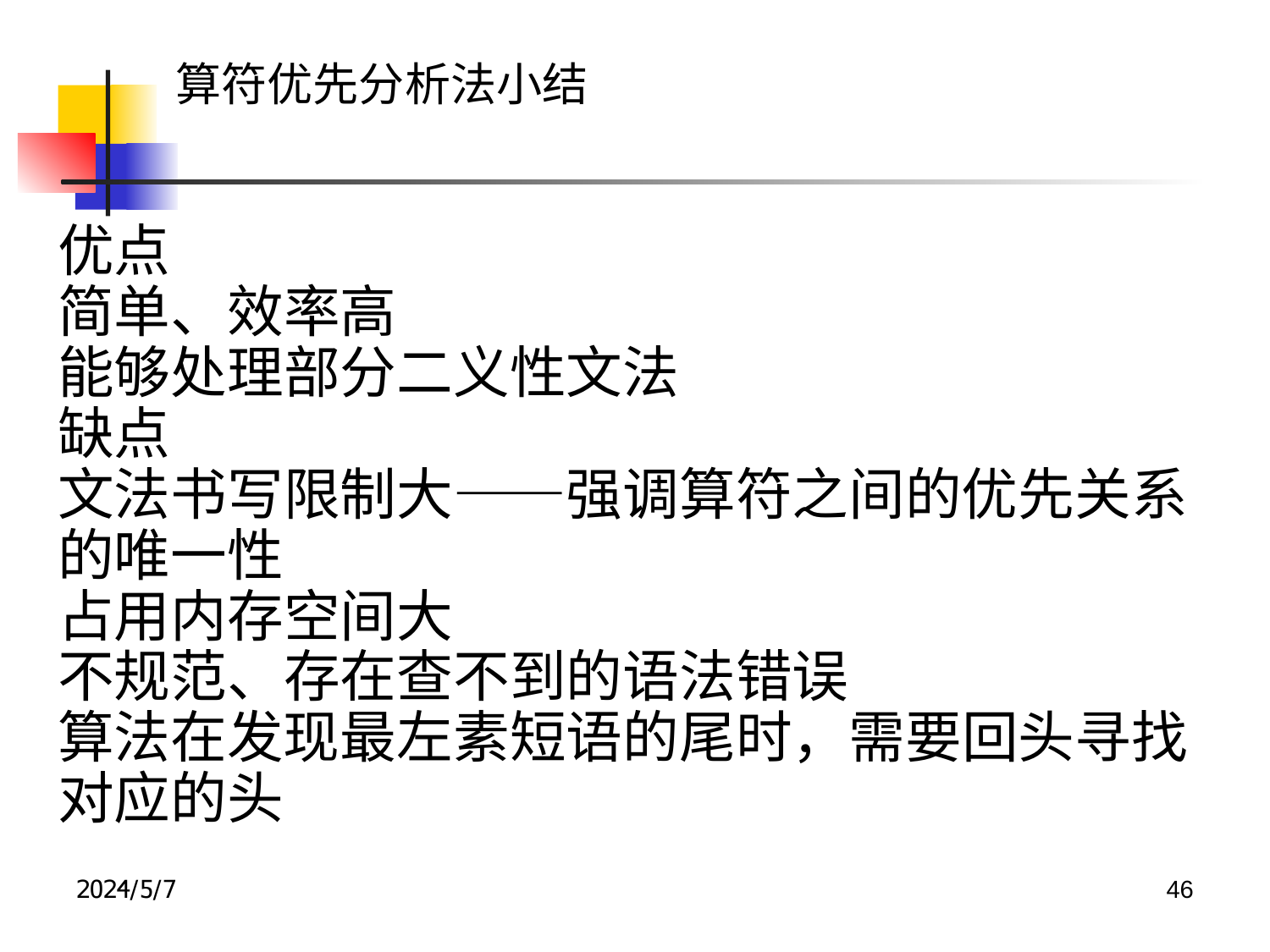

算符优先分析法小结
优点
简单、效率高
能够处理部分二义性文法
缺点
文法书写限制大——强调算符之间的优先关系的唯一性
占用内存空间大
不规范、存在查不到的语法错误
算法在发现最左素短语的尾时，需要回头寻找对应的头
2024/5/7
46